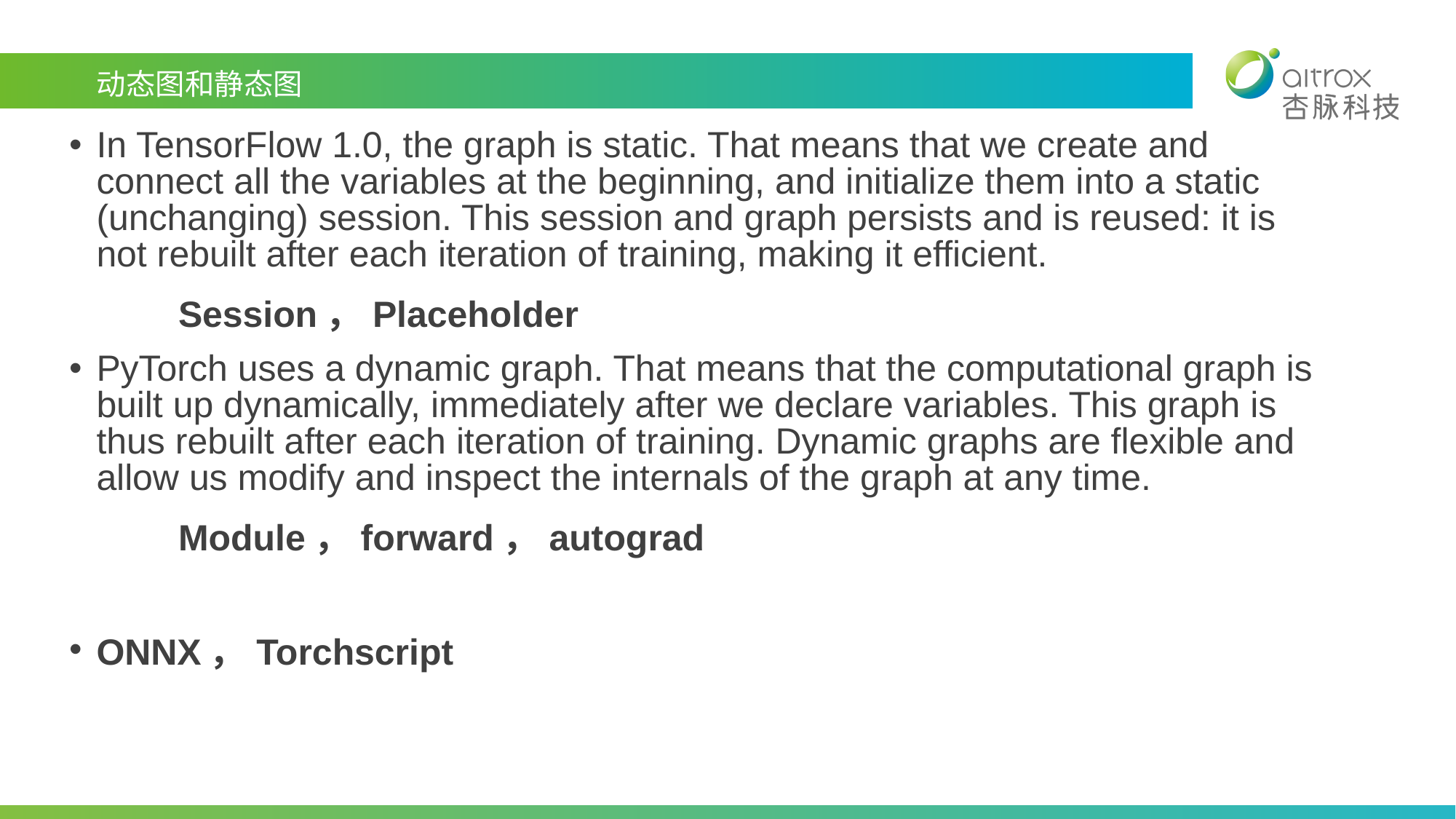

动态图和静态图
In TensorFlow 1.0, the graph is static. That means that we create and connect all the variables at the beginning, and initialize them into a static (unchanging) session. This session and graph persists and is reused: it is not rebuilt after each iteration of training, making it efficient.
	Session，Placeholder
PyTorch uses a dynamic graph. That means that the computational graph is built up dynamically, immediately after we declare variables. This graph is thus rebuilt after each iteration of training. Dynamic graphs are flexible and allow us modify and inspect the internals of the graph at any time.
	Module，forward，autograd

ONNX，Torchscript